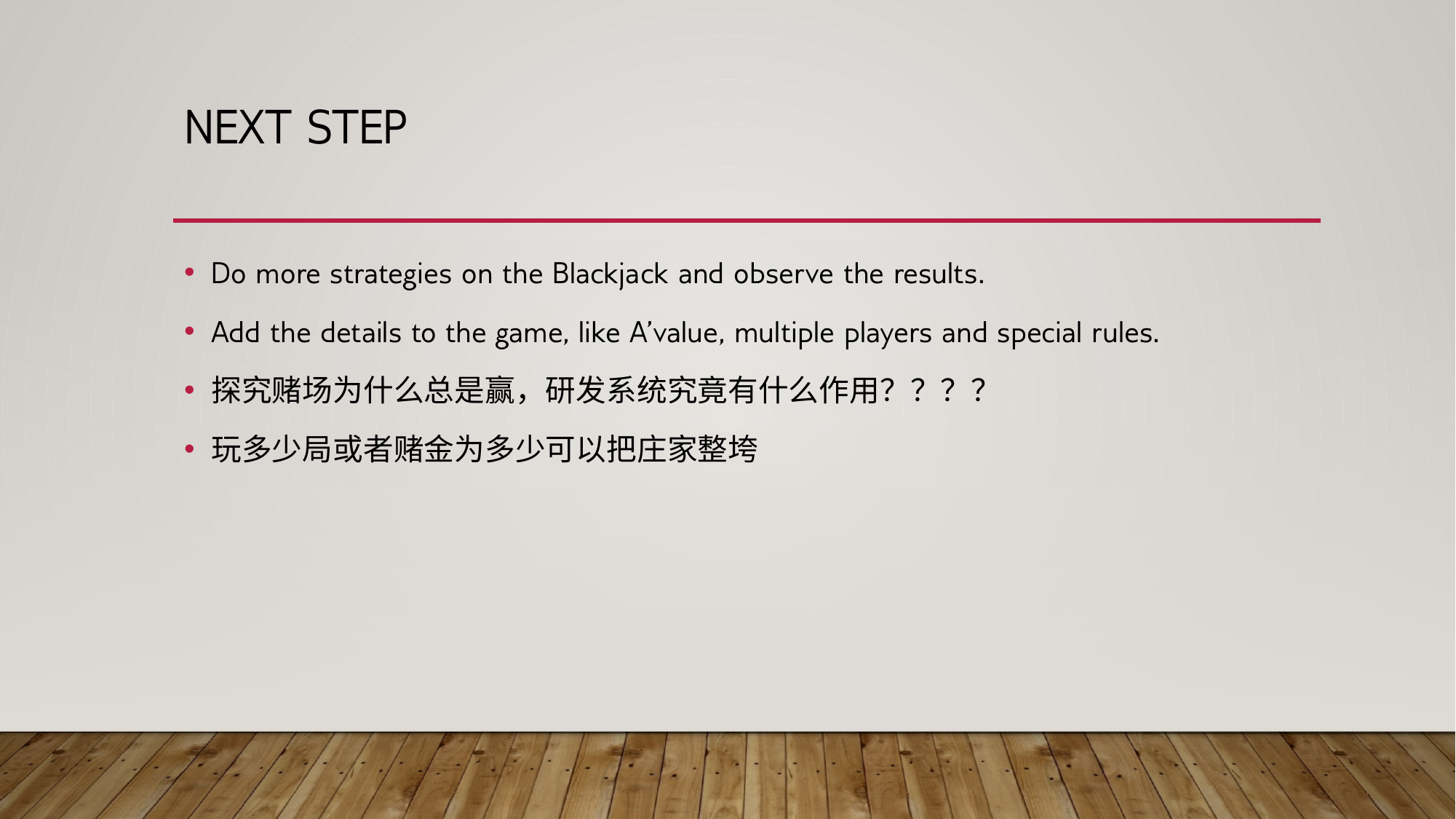

# Next step
Do more strategies on the Blackjack and observe the results.
Add the details to the game, like A’value, multiple players and special rules.
探究赌场为什么总是赢，研发系统究竟有什么作用？？？？
玩多少局或者赌金为多少可以把庄家整垮